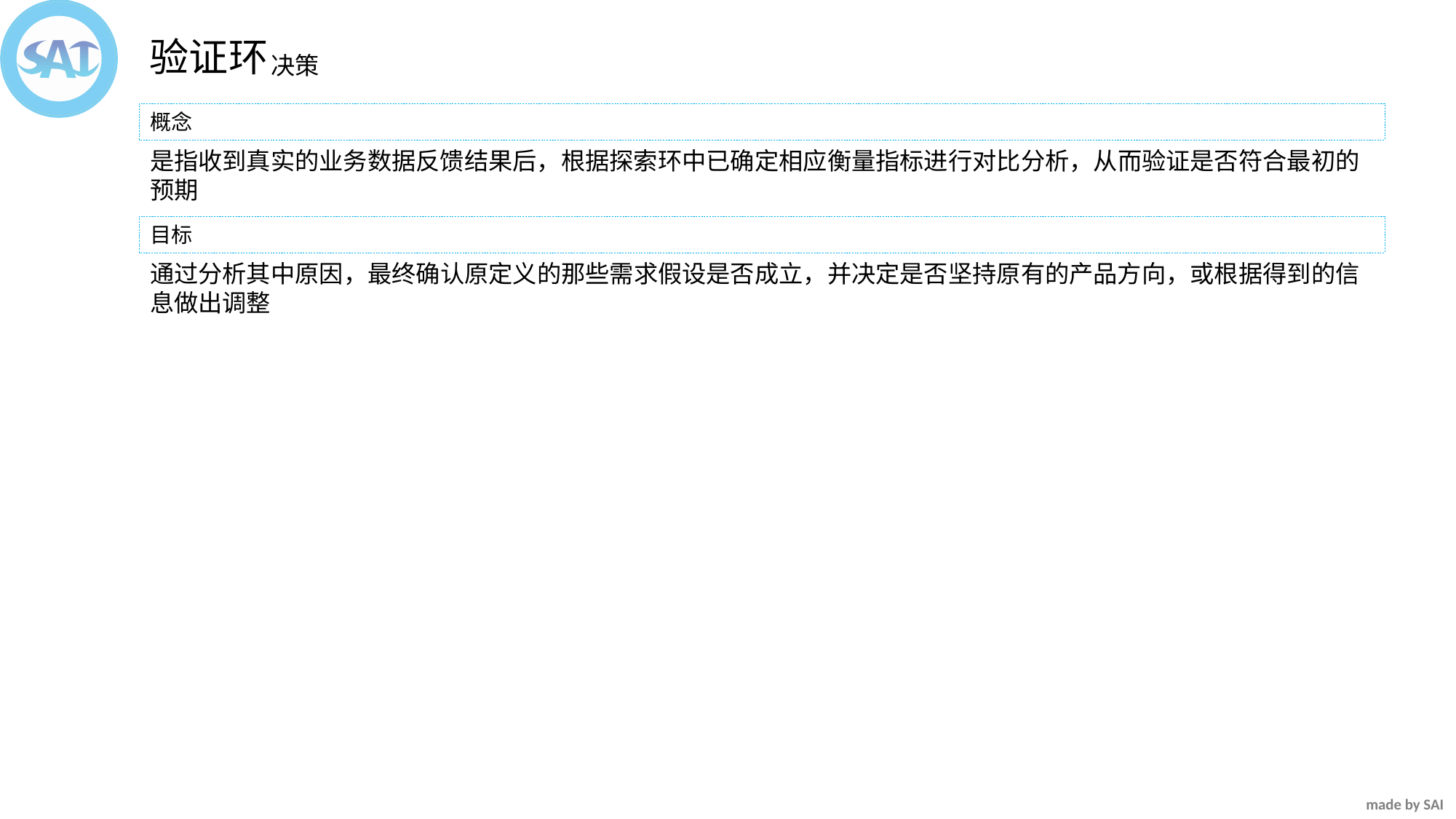

验证环
决策
概念
是指收到真实的业务数据反馈结果后，根据探索环中已确定相应衡量指标进行对比分析，从而验证是否符合最初的预期
目标
通过分析其中原因，最终确认原定义的那些需求假设是否成立，并决定是否坚持原有的产品方向，或根据得到的信息做出调整